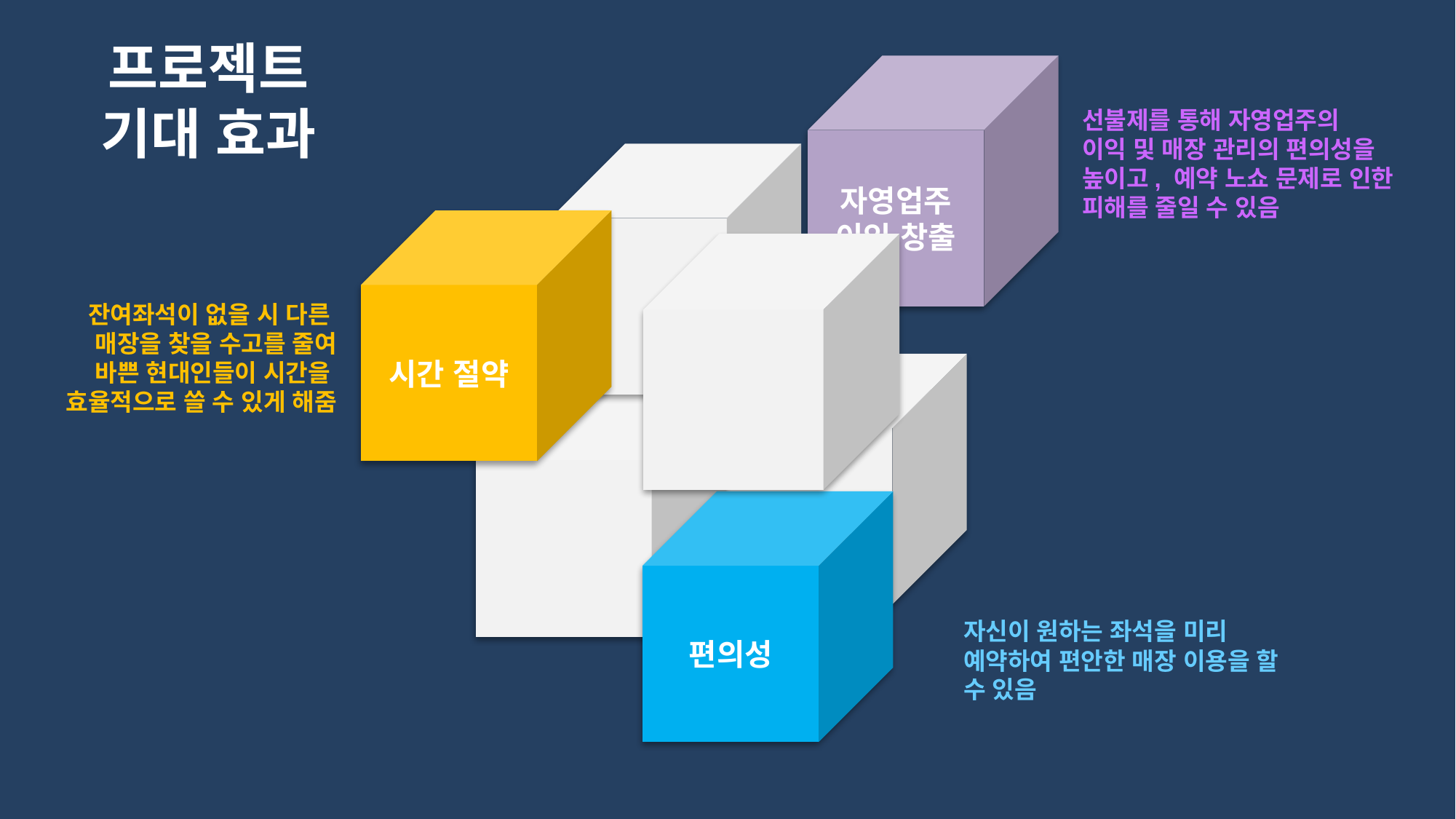

프로젝트
기대 효과
자영업주
이익 창출
선불제를 통해 자영업주의
이익 및 매장 관리의 편의성을 높이고, 예약 노쇼 문제로 인한 피해를 줄일 수 있음

시간 절약

잔여좌석이 없을 시 다른
매장을 찾을 수고를 줄여
 바쁜 현대인들이 시간을
효율적으로 쓸 수 있게 해줌

편의성
자신이 원하는 좌석을 미리 예약하여 편안한 매장 이용을 할 수 있음